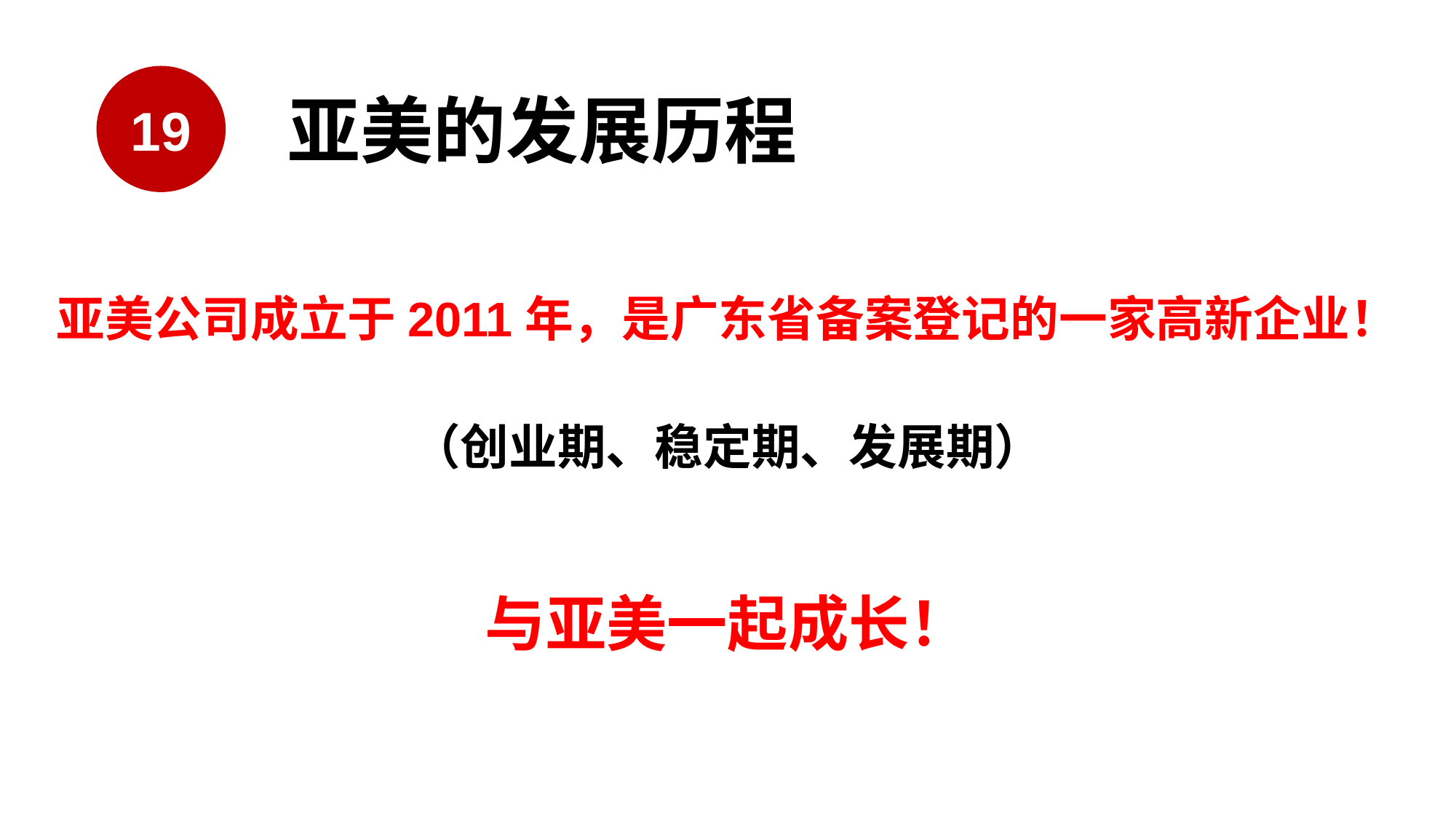

19
亚美的发展历程
亚美公司成立于2011年，是广东省备案登记的一家高新企业！
（创业期、稳定期、发展期）

与亚美一起成长！